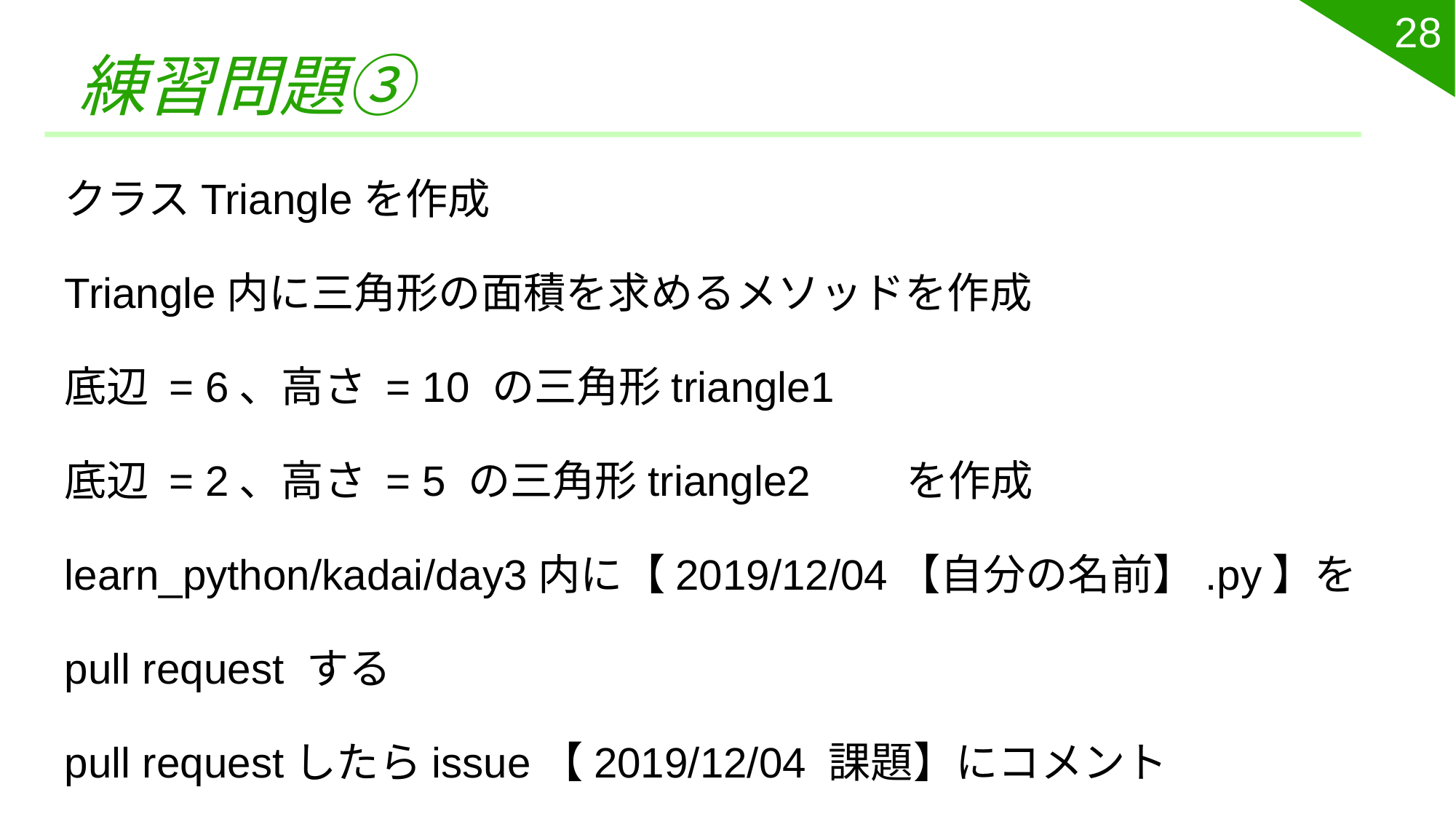

28
# 練習問題③
クラスTriangleを作成
Triangle内に三角形の面積を求めるメソッドを作成
底辺 = 6、高さ = 10 の三角形triangle1
底辺 = 2、高さ = 5 の三角形triangle2　　を作成
learn_python/kadai/day3内に【2019/12/04【自分の名前】.py】を
pull request する
pull requestしたらissue【2019/12/04 課題】にコメント